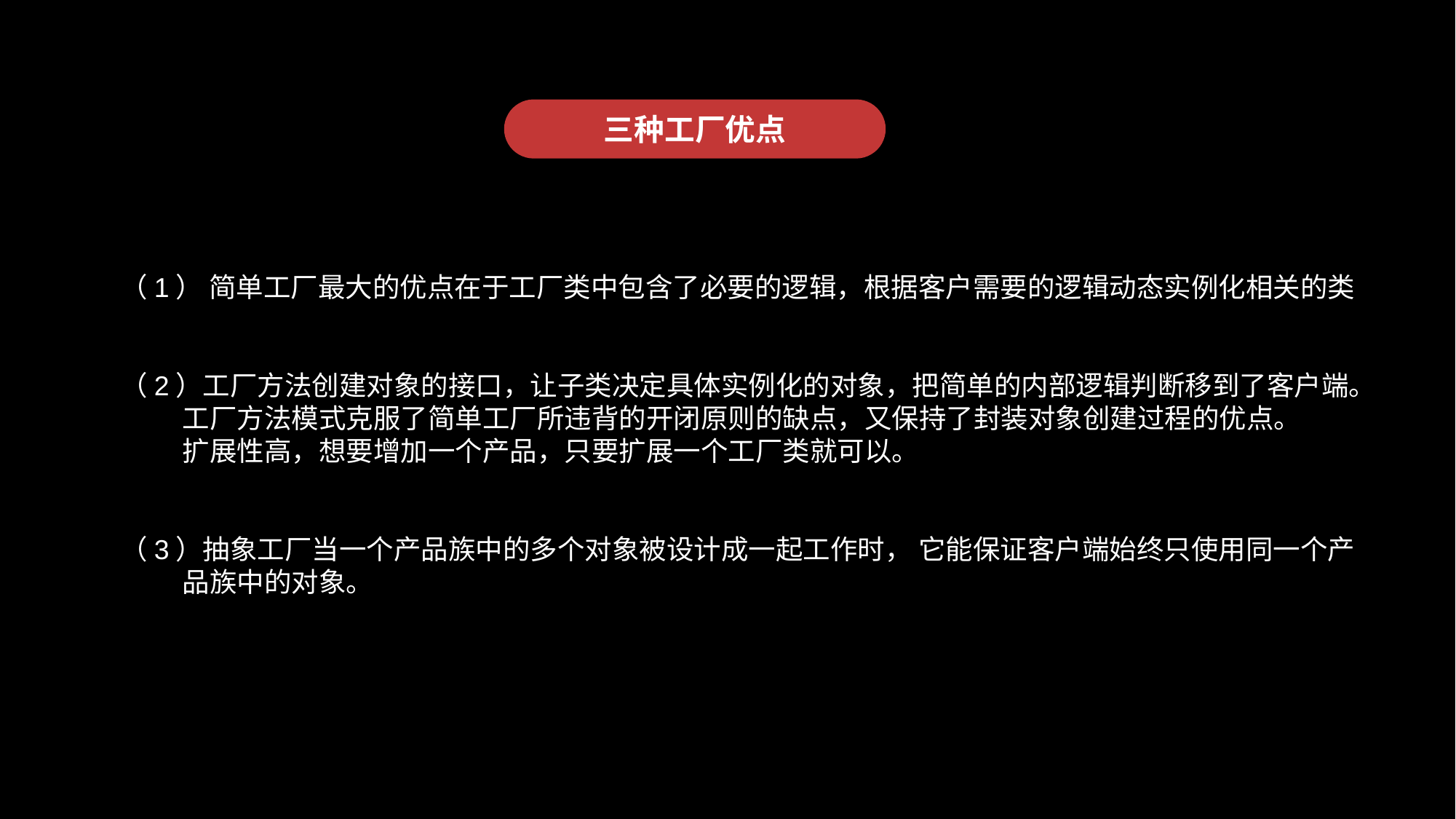

三种工厂优点
（1） 简单工厂最大的优点在于工厂类中包含了必要的逻辑，根据客户需要的逻辑动态实例化相关的类

（2）工厂方法创建对象的接口，让子类决定具体实例化的对象，把简单的内部逻辑判断移到了客户端。
         工厂方法模式克服了简单工厂所违背的开闭原则的缺点，又保持了封装对象创建过程的优点。
         扩展性高，想要增加一个产品，只要扩展一个工厂类就可以。

（3）抽象工厂当一个产品族中的多个对象被设计成一起工作时， 它能保证客户端始终只使用同一个产
         品族中的对象。